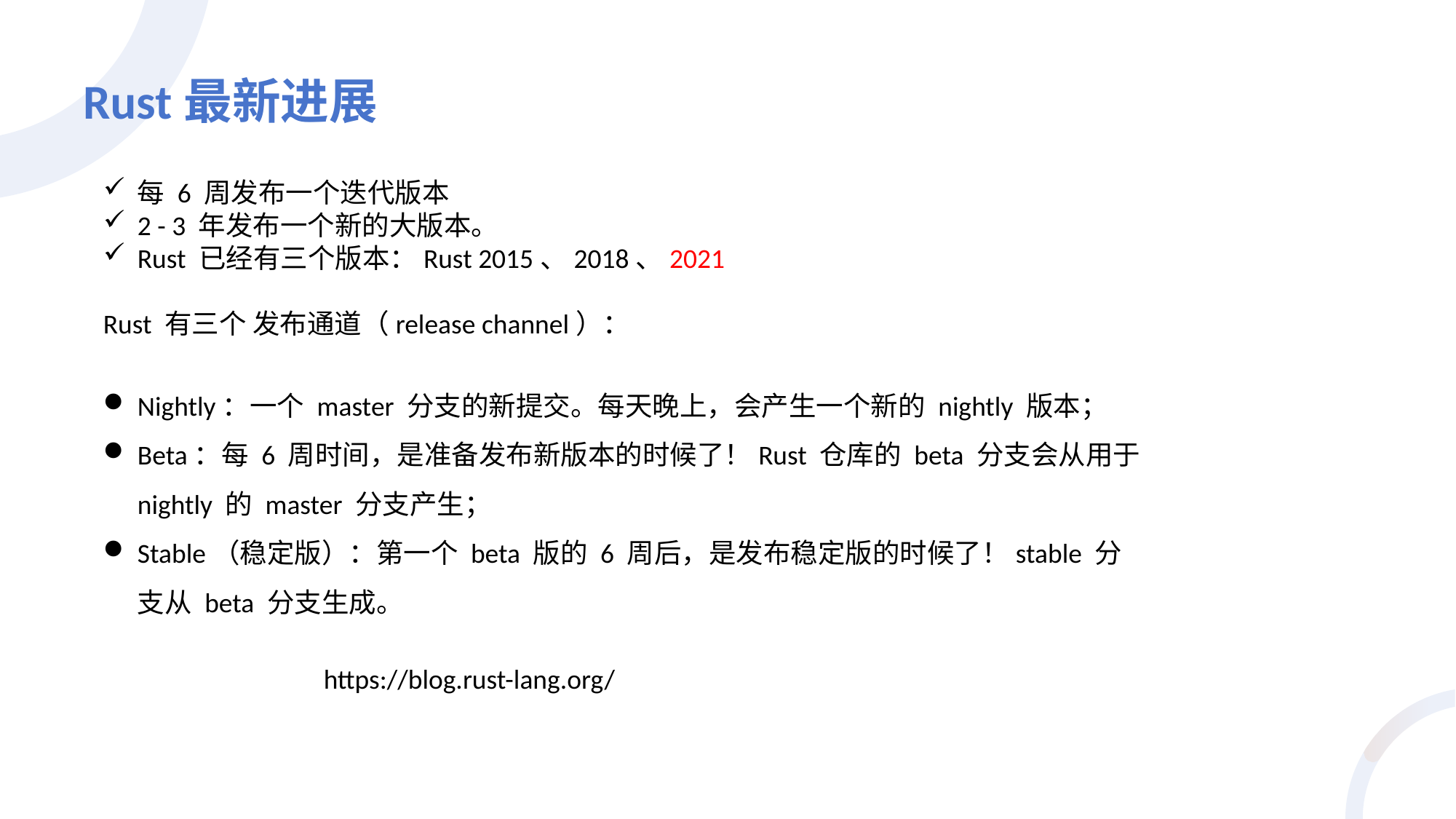

# Rust最新进展
每 6 周发布一个迭代版本
2 - 3 年发布一个新的大版本。
Rust 已经有三个版本：Rust 2015、2018、2021

Rust 有三个 发布通道（release channel）：

Nightly：一个 master 分支的新提交。每天晚上，会产生一个新的 nightly 版本；
Beta：每 6 周时间，是准备发布新版本的时候了！Rust 仓库的 beta 分支会从用于 nightly 的 master 分支产生；
Stable（稳定版）：第一个 beta 版的 6 周后，是发布稳定版的时候了！stable 分支从 beta 分支生成。
https://blog.rust-lang.org/